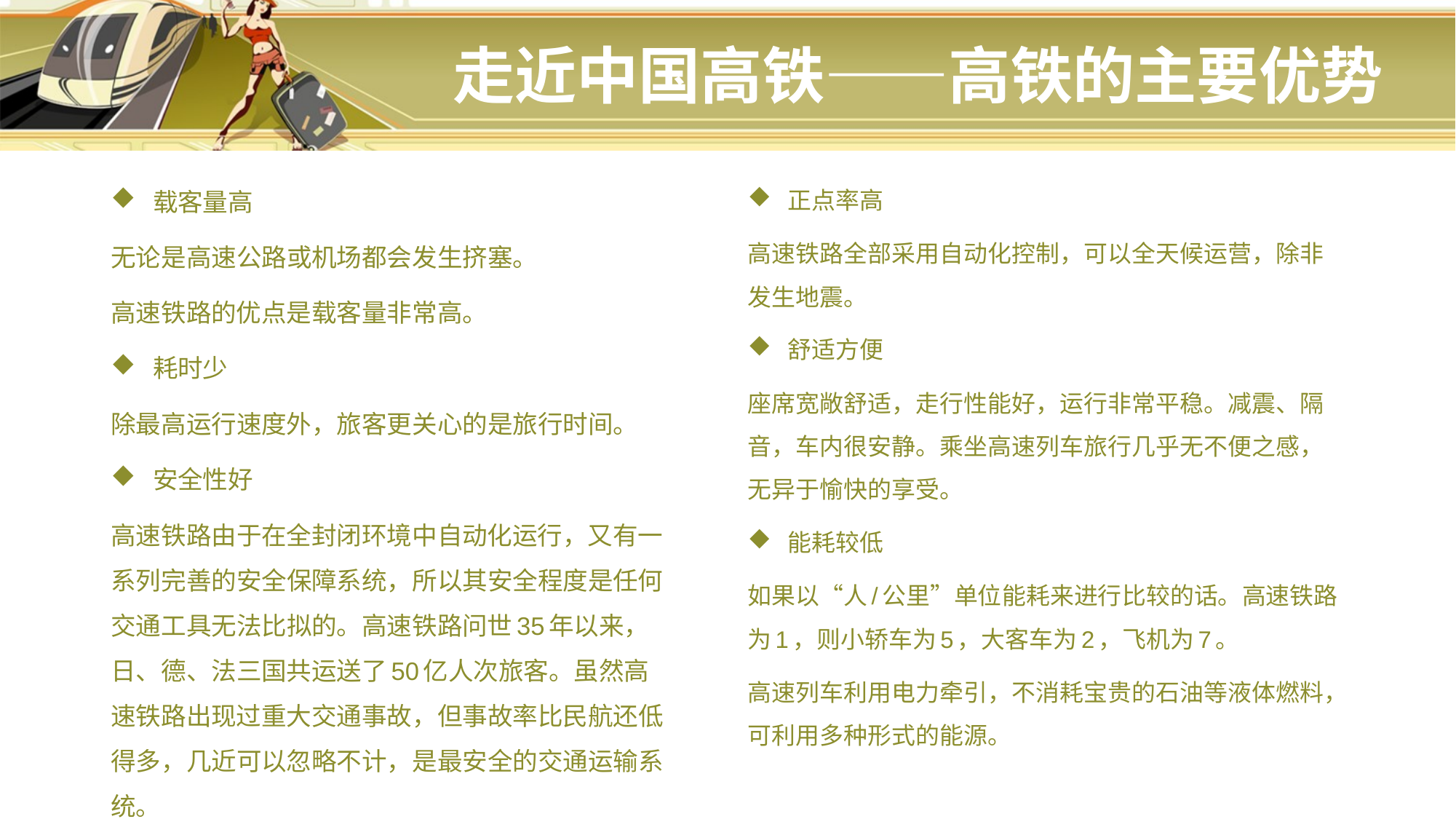

# 走近中国高铁——高铁的主要优势
正点率高
高速铁路全部采用自动化控制，可以全天候运营，除非发生地震。
舒适方便
座席宽敞舒适，走行性能好，运行非常平稳。减震、隔音，车内很安静。乘坐高速列车旅行几乎无不便之感，无异于愉快的享受。
能耗较低
如果以“人/公里”单位能耗来进行比较的话。高速铁路为1，则小轿车为5，大客车为2，飞机为7。
高速列车利用电力牵引，不消耗宝贵的石油等液体燃料，可利用多种形式的能源。

载客量高
无论是高速公路或机场都会发生挤塞。
高速铁路的优点是载客量非常高。
耗时少
除最高运行速度外，旅客更关心的是旅行时间。
安全性好
高速铁路由于在全封闭环境中自动化运行，又有一系列完善的安全保障系统，所以其安全程度是任何交通工具无法比拟的。高速铁路问世35年以来，日、德、法三国共运送了50亿人次旅客。虽然高速铁路出现过重大交通事故，但事故率比民航还低得多，几近可以忽略不计，是最安全的交通运输系统。